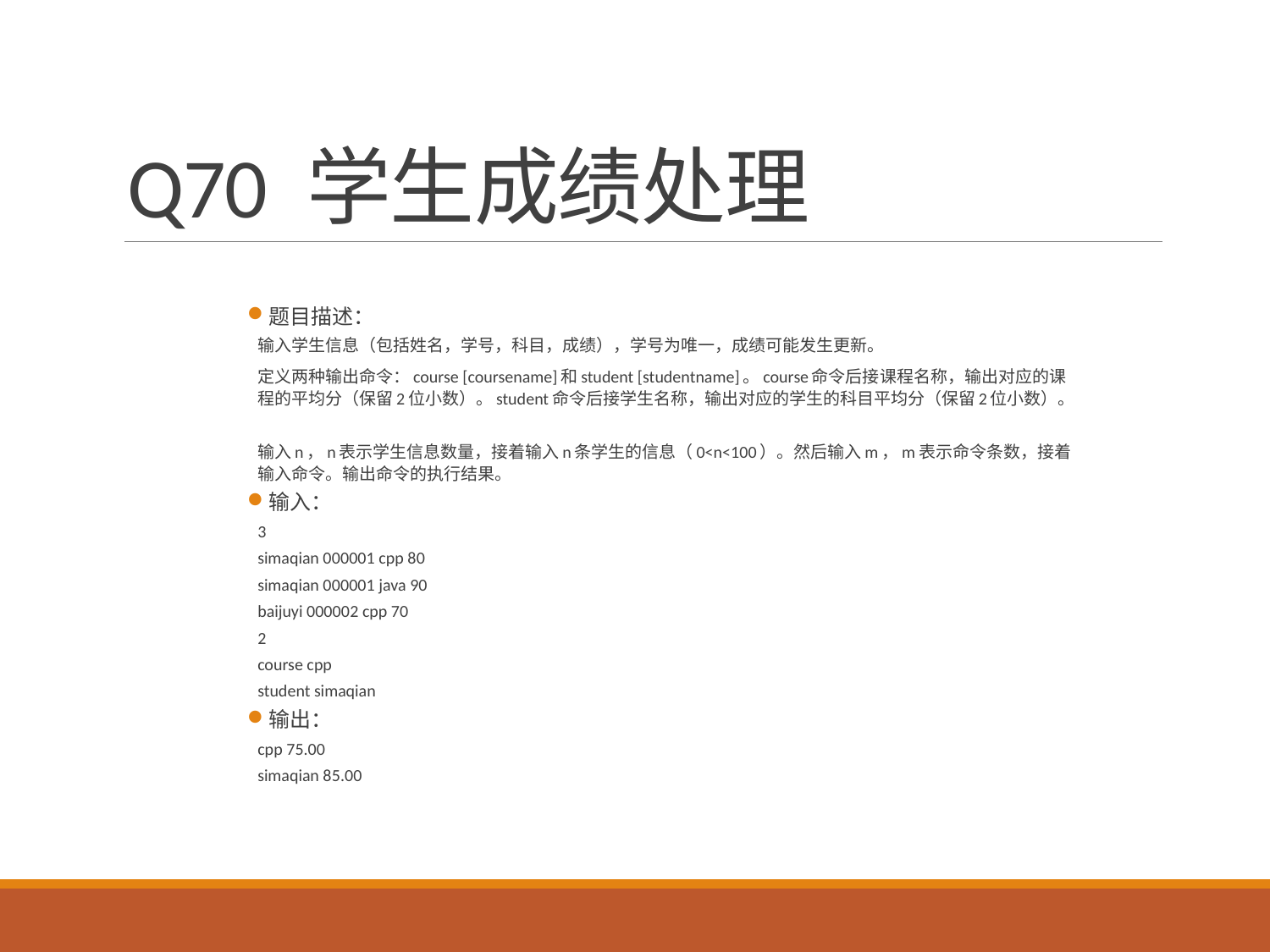

# Q70 学生成绩处理
题目描述：
输入学生信息（包括姓名，学号，科目，成绩），学号为唯一，成绩可能发生更新。
定义两种输出命令：course [coursename]和student [studentname]。course命令后接课程名称，输出对应的课程的平均分（保留2位小数）。student命令后接学生名称，输出对应的学生的科目平均分（保留2位小数）。
输入n，n表示学生信息数量，接着输入n条学生的信息（0<n<100）。然后输入m，m表示命令条数，接着输入命令。输出命令的执行结果。
输入：
3
simaqian 000001 cpp 80
simaqian 000001 java 90
baijuyi 000002 cpp 70
2
course cpp
student simaqian
输出：
cpp 75.00
simaqian 85.00